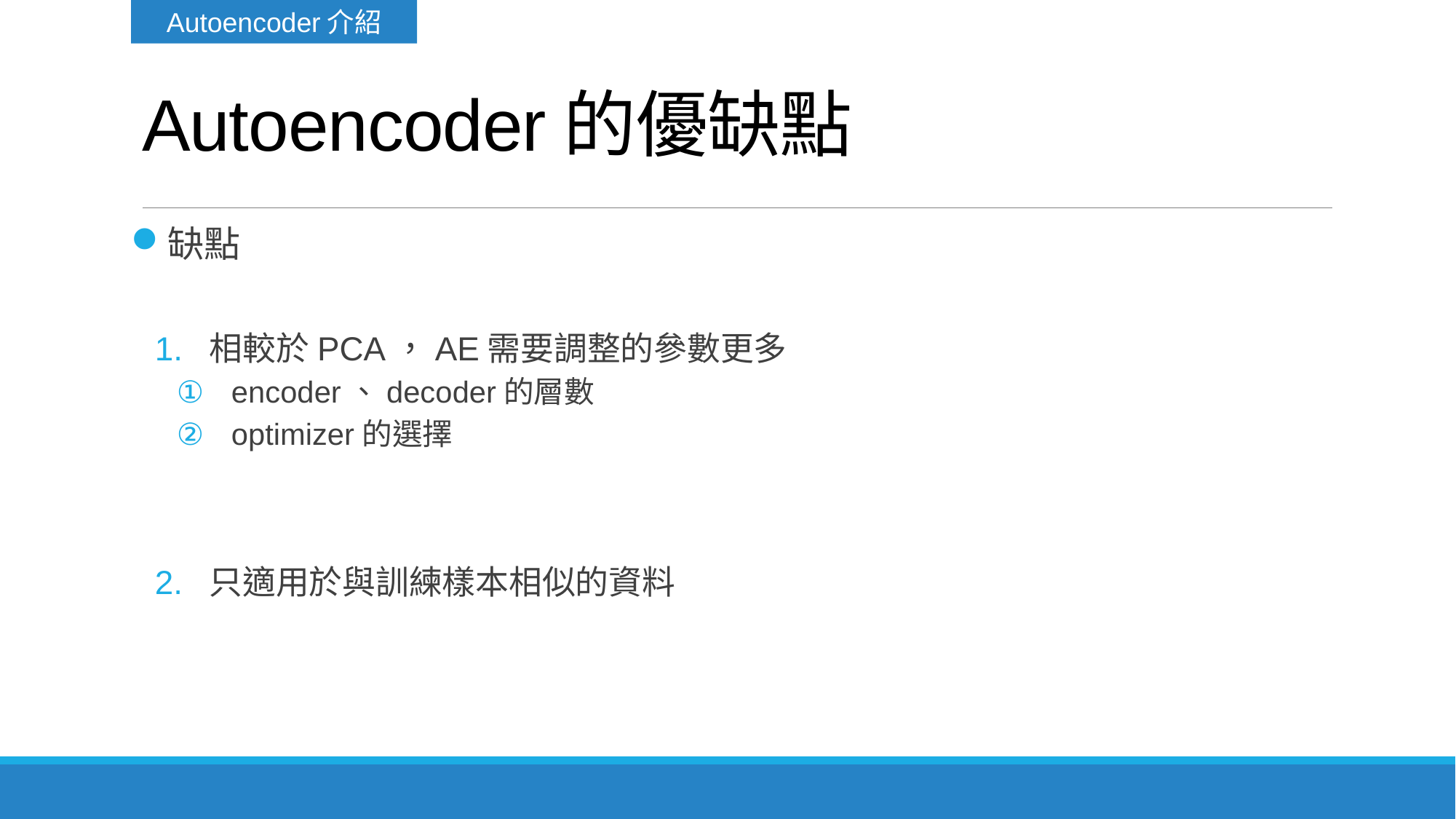

Autoencoder介紹
# Autoencoder的優缺點
缺點

相較於PCA，AE需要調整的參數更多
encoder、decoder的層數
optimizer的選擇

只適用於與訓練樣本相似的資料